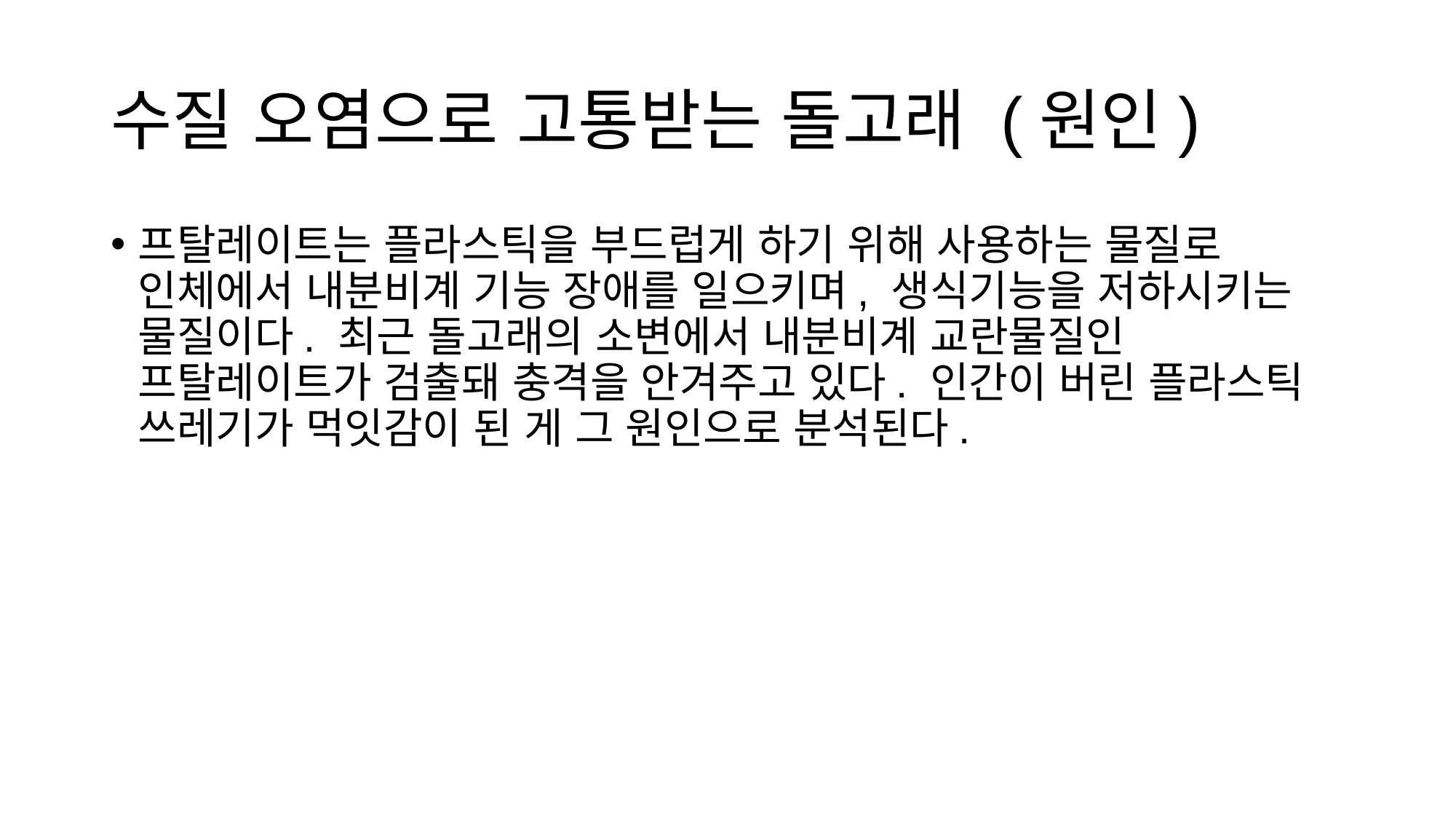

# 수질 오염으로 고통받는 돌고래 (원인)
프탈레이트는 플라스틱을 부드럽게 하기 위해 사용하는 물질로 인체에서 내분비계 기능 장애를 일으키며, 생식기능을 저하시키는 물질이다. 최근 돌고래의 소변에서 내분비계 교란물질인 프탈레이트가 검출돼 충격을 안겨주고 있다. 인간이 버린 플라스틱 쓰레기가 먹잇감이 된 게 그 원인으로 분석된다.